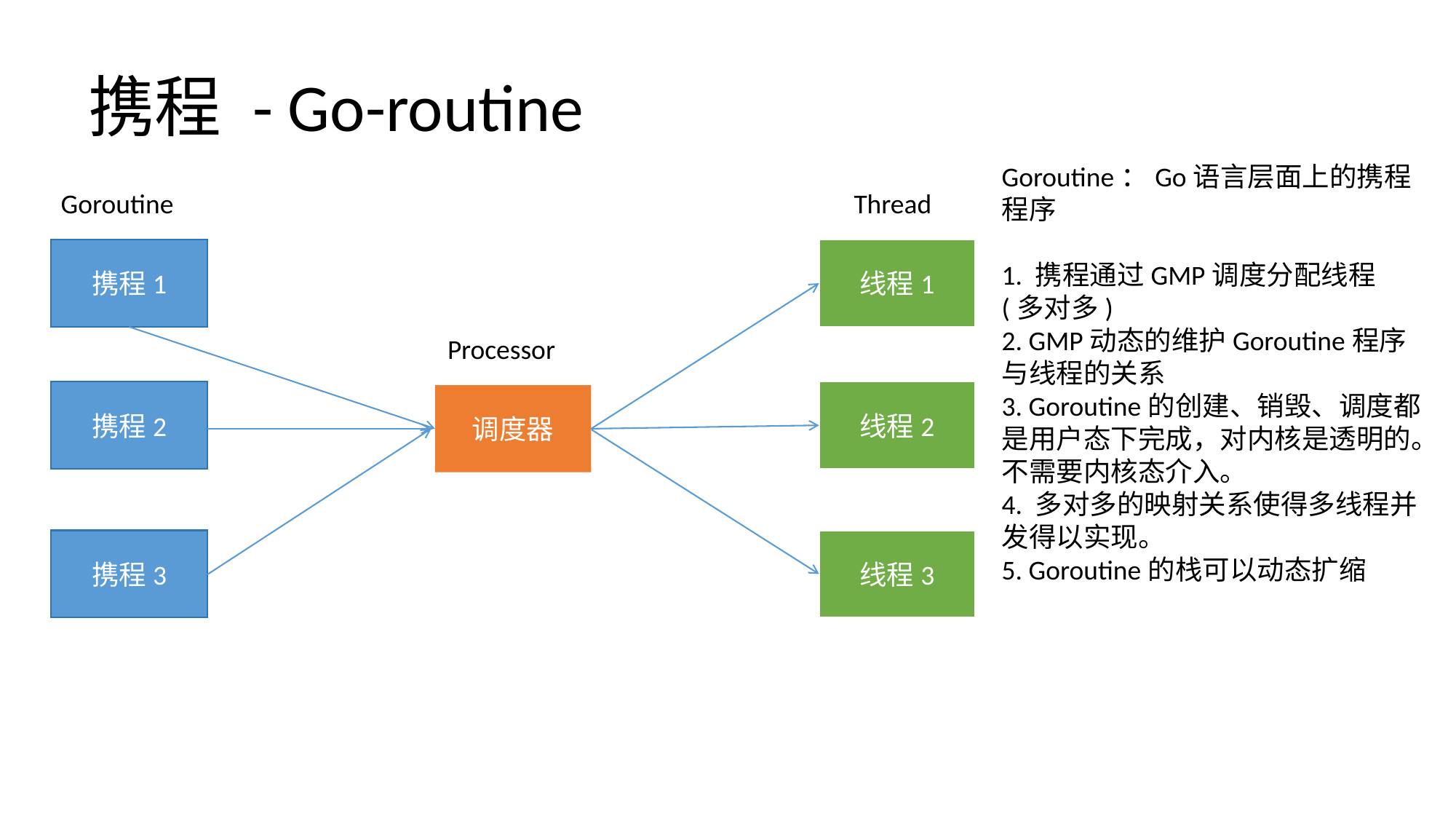

# 携程 - Go-routine
Goroutine：Go语言层面上的携程程序

1. 携程通过GMP调度分配线程
(多对多)
2. GMP动态的维护Goroutine程序与线程的关系
3. Goroutine的创建、销毁、调度都是用户态下完成，对内核是透明的。不需要内核态介入。
4. 多对多的映射关系使得多线程并发得以实现。
5. Goroutine的栈可以动态扩缩
Goroutine
Thread
携程1
线程1
Processor
携程2
线程2
调度器
携程3
线程3